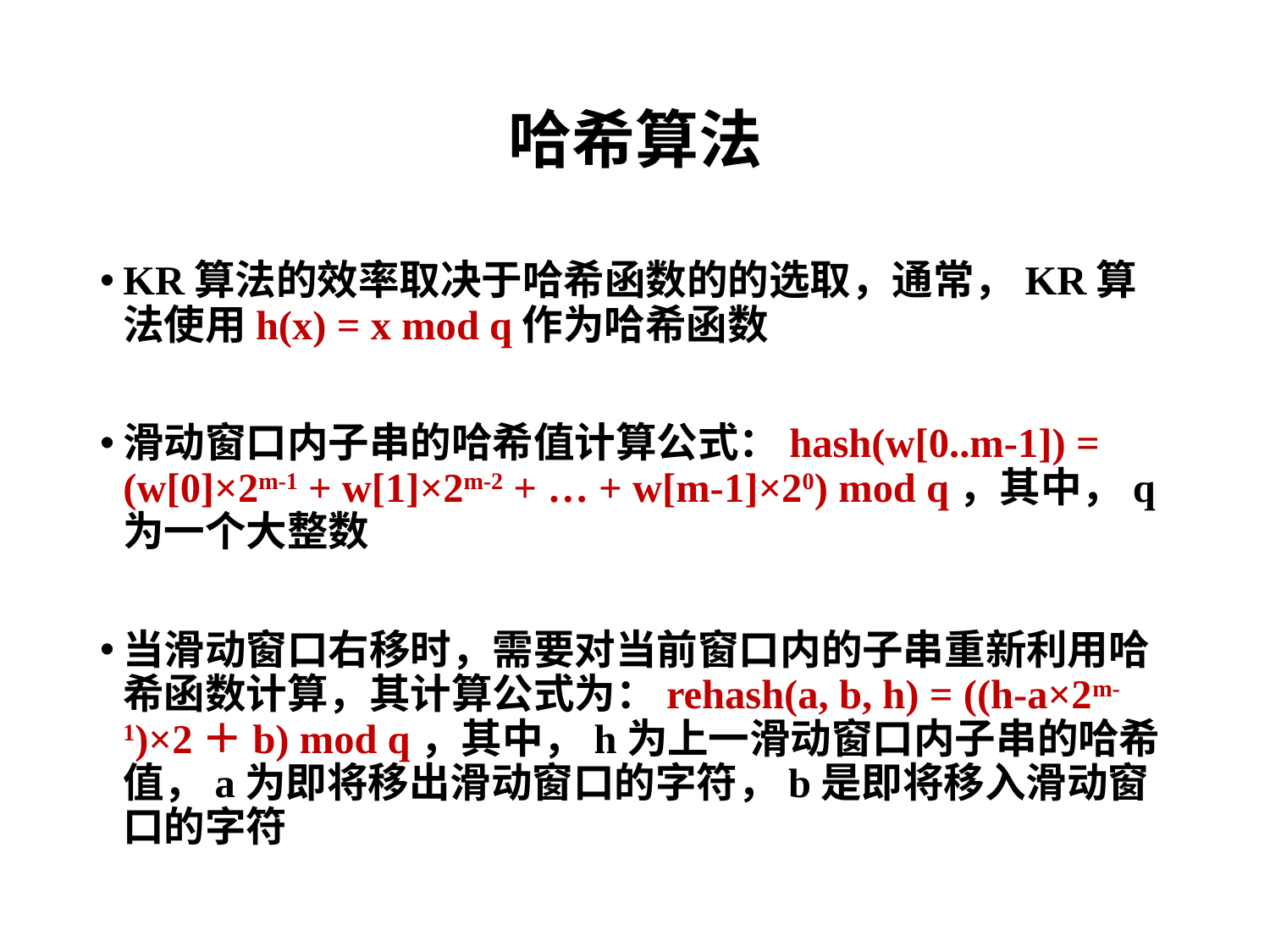

# 哈希算法
KR算法的效率取决于哈希函数的的选取，通常，KR算法使用h(x) = x mod q作为哈希函数

滑动窗口内子串的哈希值计算公式：hash(w[0..m-1]) = (w[0]×2m-1 + w[1]×2m-2 + … + w[m-1]×20) mod q，其中，q为一个大整数

当滑动窗口右移时，需要对当前窗口内的子串重新利用哈希函数计算，其计算公式为：rehash(a, b, h) = ((h-a×2m-1)×2＋b) mod q，其中，h为上一滑动窗口内子串的哈希值，a为即将移出滑动窗口的字符，b是即将移入滑动窗口的字符